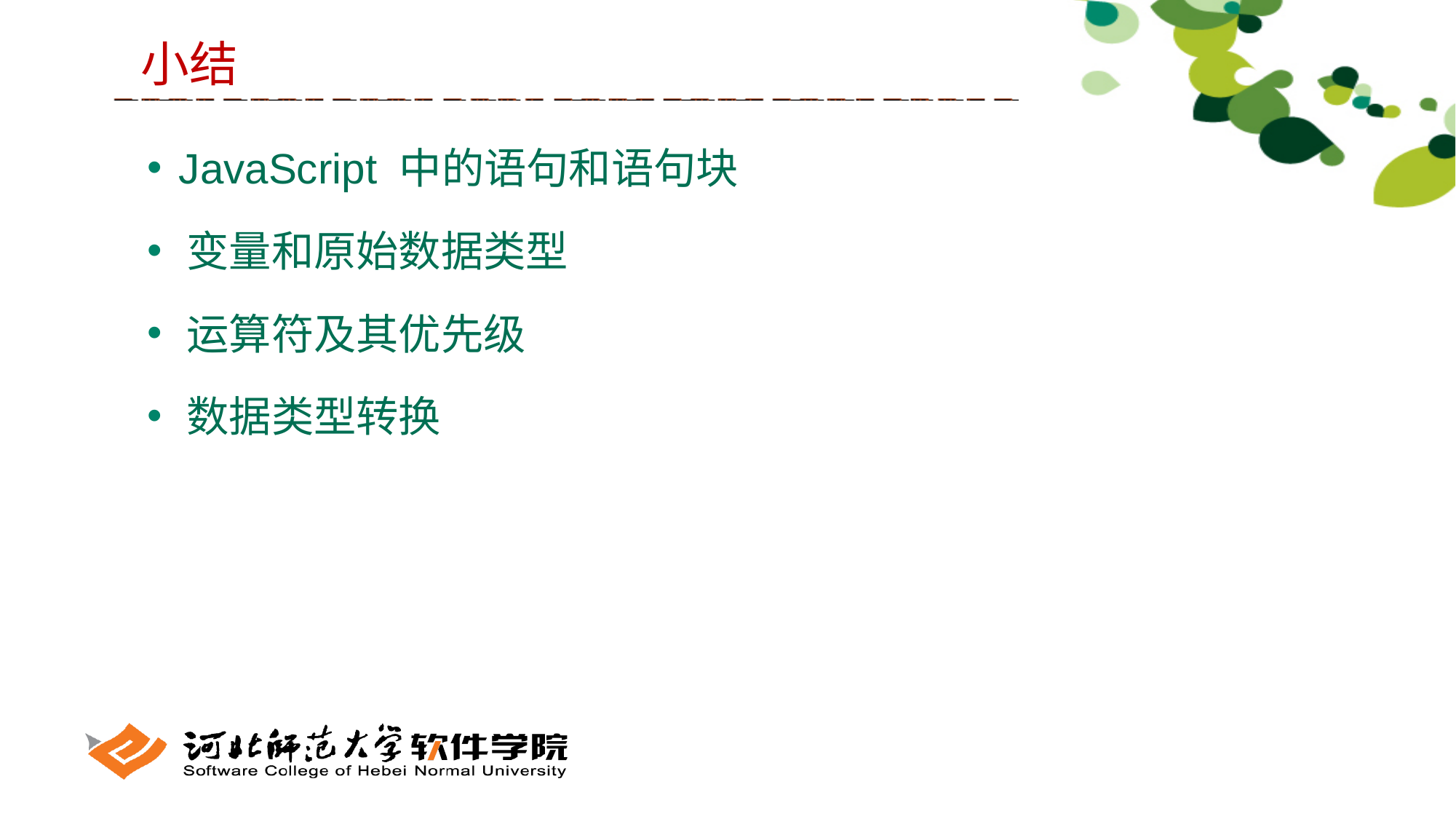

小结

 JavaScript 中的语句和语句块
 变量和原始数据类型
 运算符及其优先级
 数据类型转换